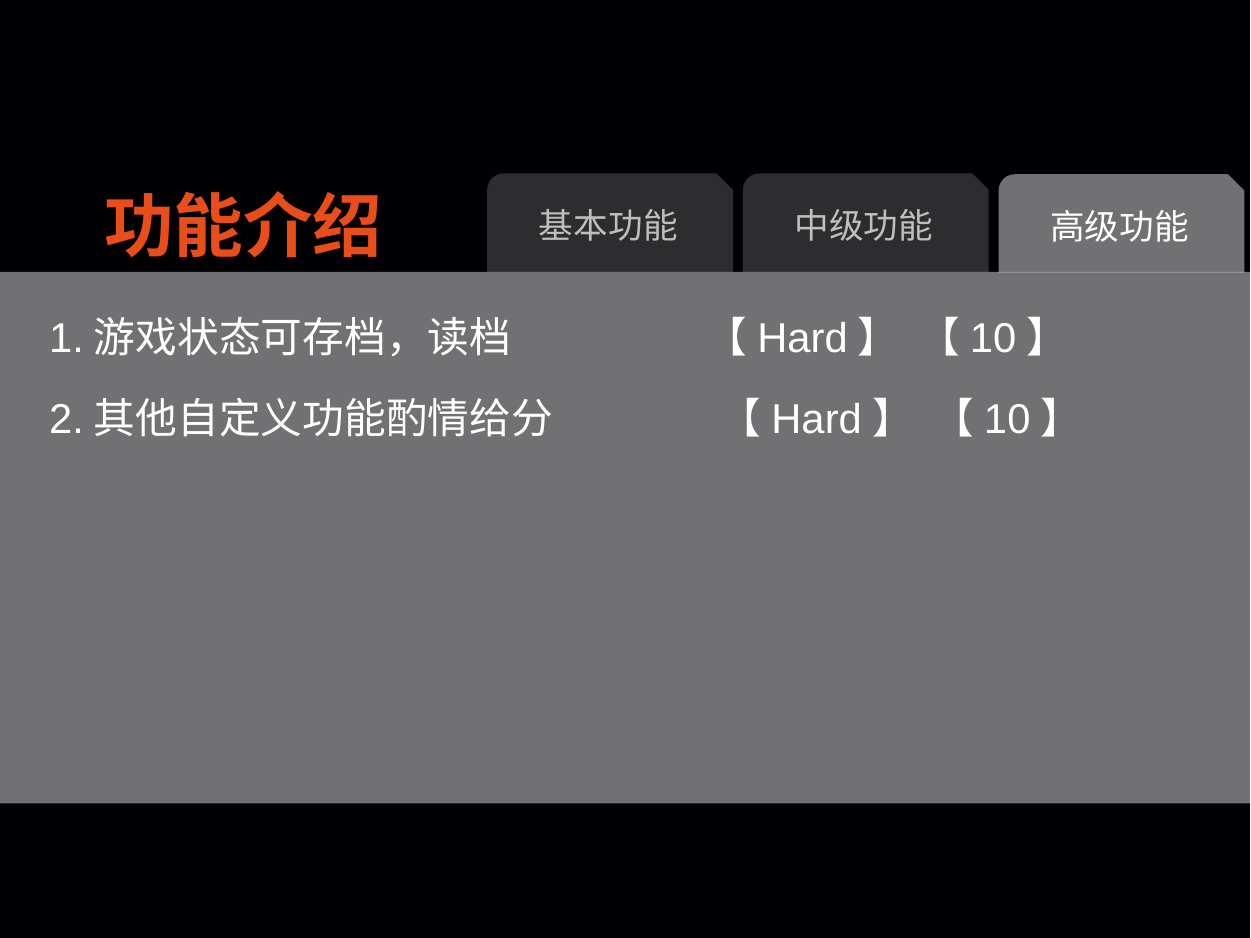

基本功能
中级功能
功能介绍
高级功能

1.游戏状态可存档，读档                     【Hard】  【10】
2.其他自定义功能酌情给分                  【Hard】  【10】